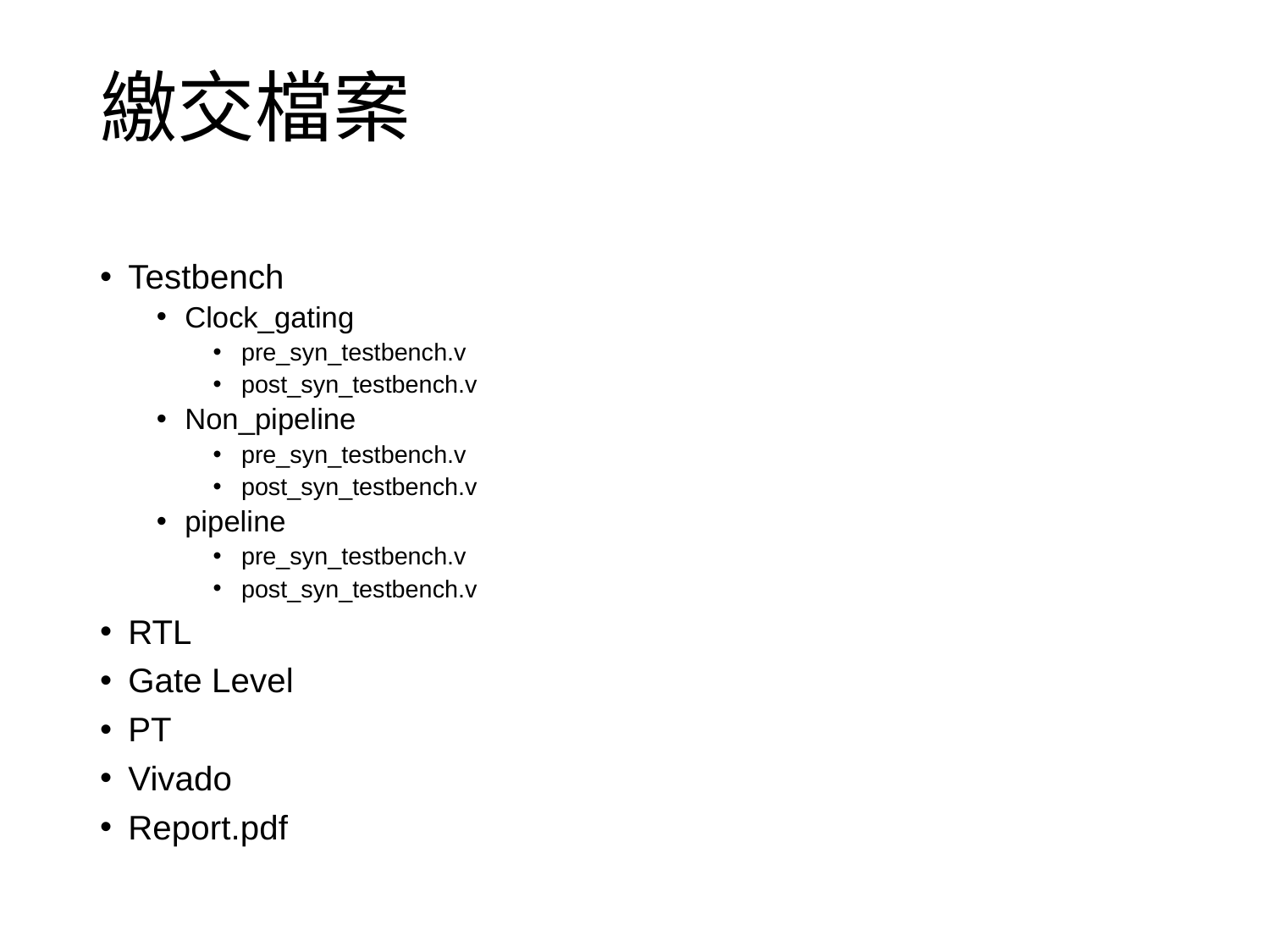

# 繳交檔案
Testbench
Clock_gating
pre_syn_testbench.v
post_syn_testbench.v
Non_pipeline
pre_syn_testbench.v
post_syn_testbench.v
pipeline
pre_syn_testbench.v
post_syn_testbench.v
RTL
Gate Level
PT
Vivado
Report.pdf